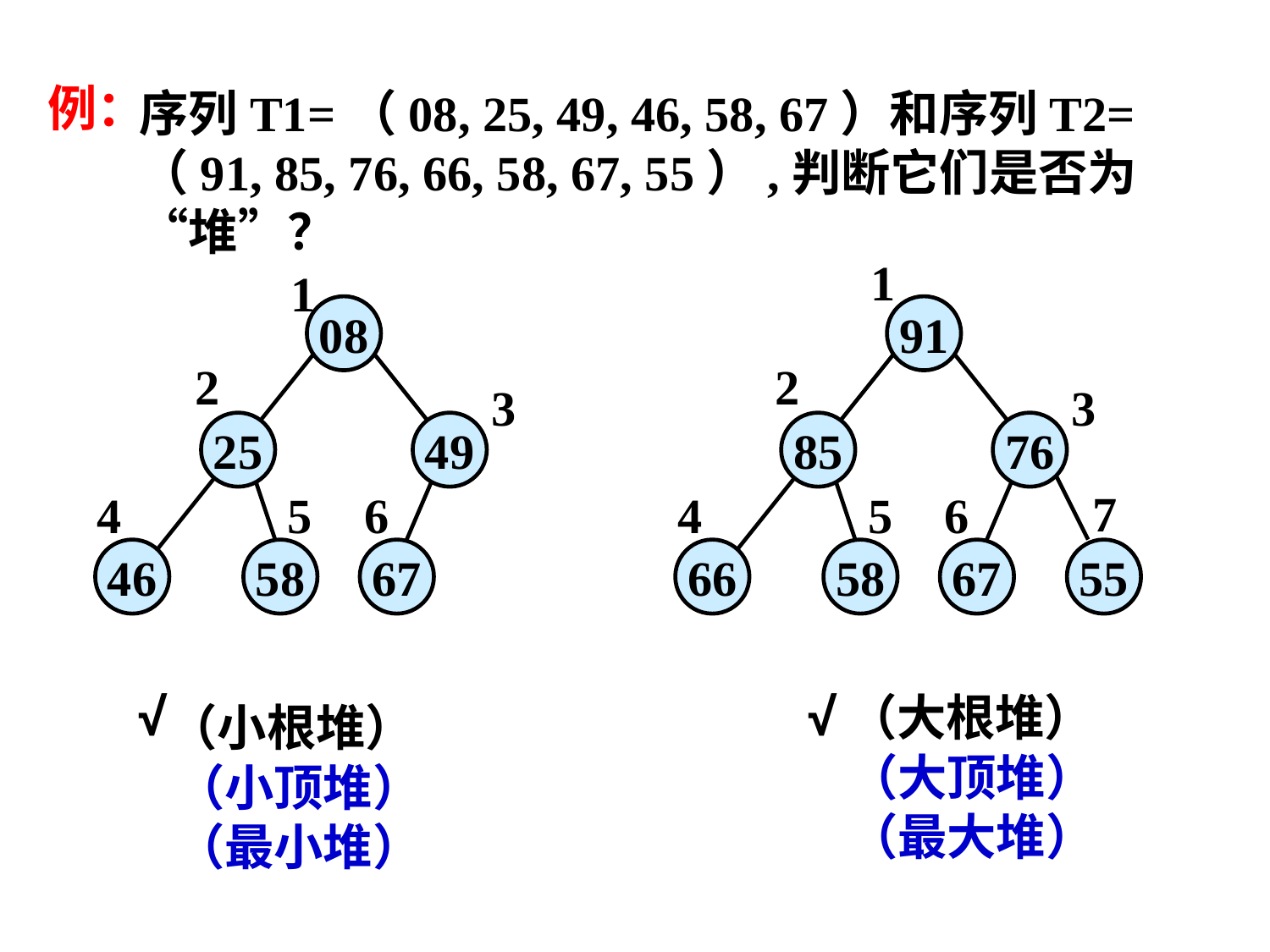

序列T1=（08, 25, 49, 46, 58, 67）和序列T2=（91, 85, 76, 66, 58, 67, 55）,判断它们是否为 “堆”？
# 例：
1
91

2

3
85
76

7
4
5
6
66
58
67
55
1
08

2

3
25
49

4
5
6
46
58
67
√
√
（大根堆）
（小根堆）
（大顶堆）
（最大堆）
（小顶堆）
（最小堆）